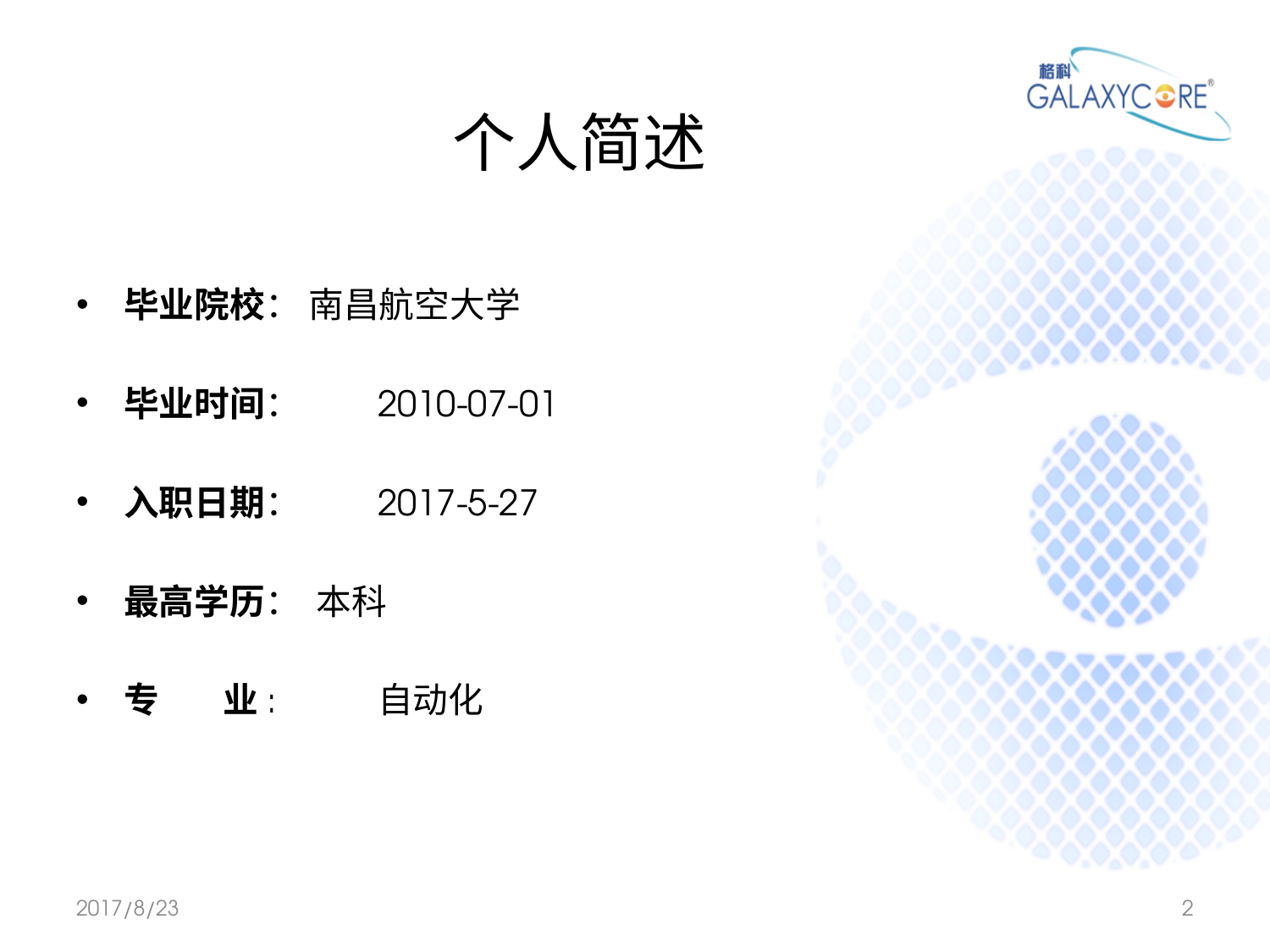

# 个人简述
毕业院校： 南昌航空大学

毕业时间：	2010-07-01

入职日期：	2017-5-27

最高学历：  本科

专        业:	自动化

2017/8/23
2